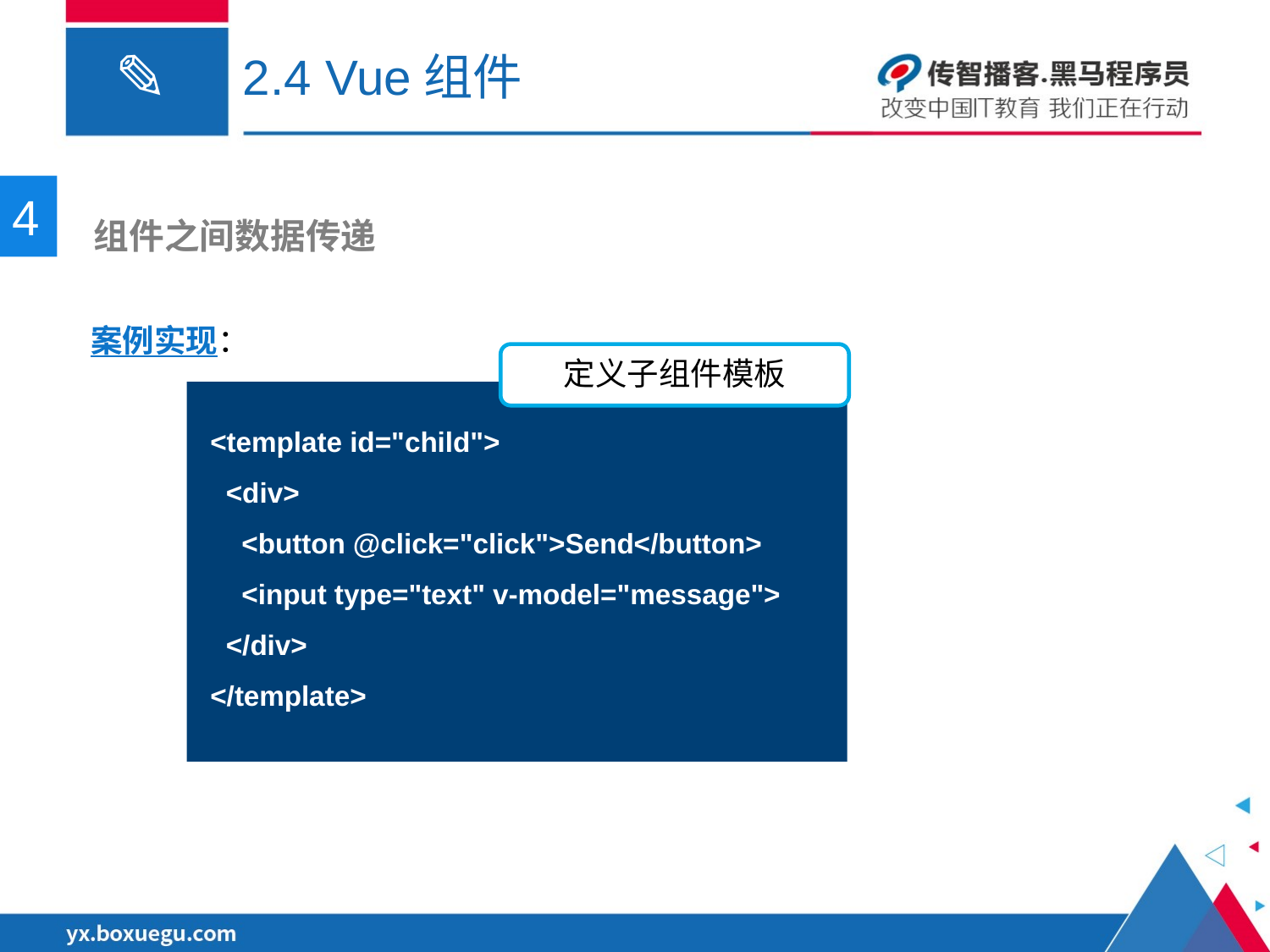

# 2.4 Vue组件

4
  组件之间数据传递
案例实现：
定义子组件模板

<template id="child">
  <div>
    <button @click="click">Send</button>
    <input type="text" v-model="message">
  </div>
</template>